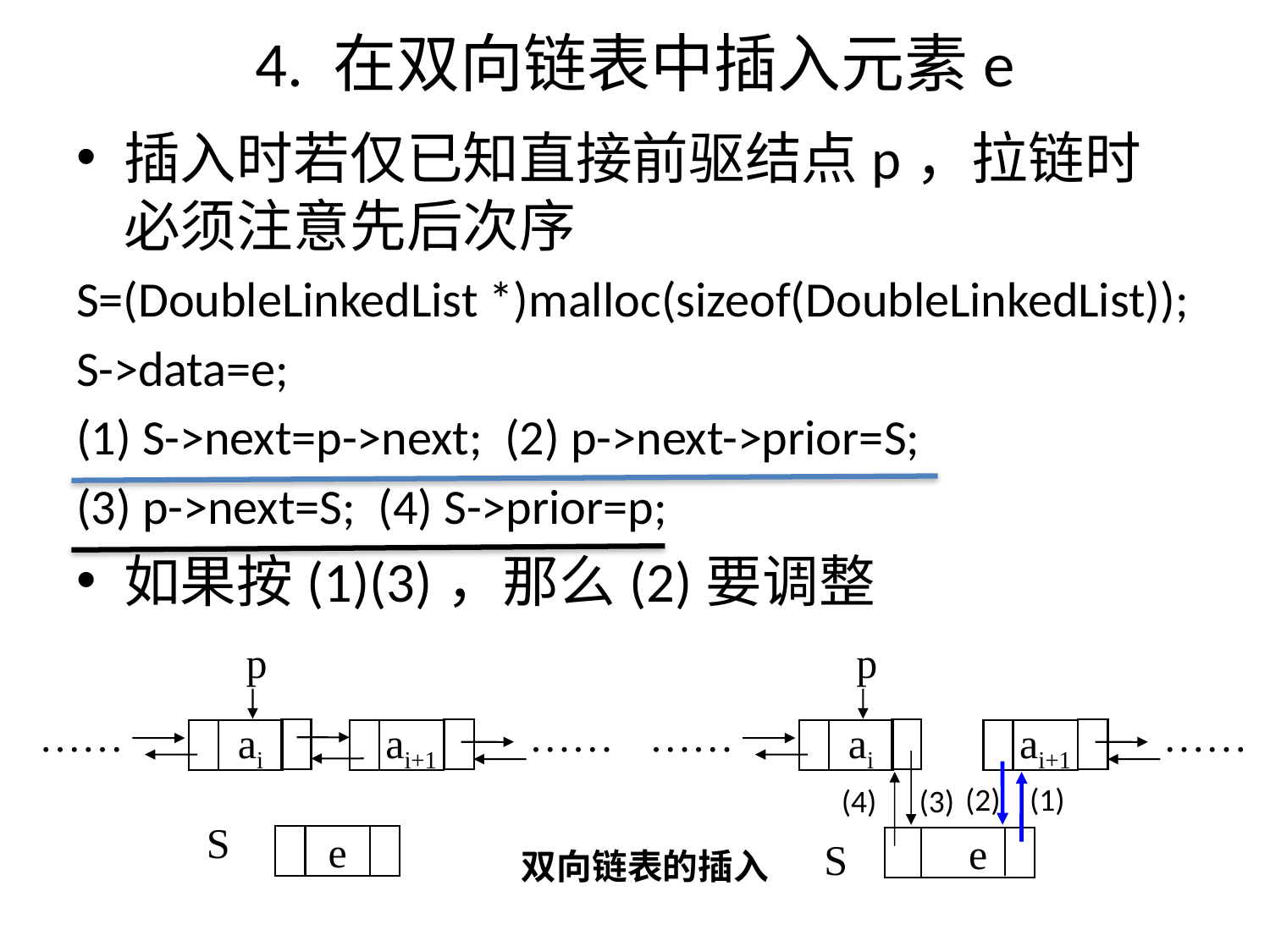

# 4. 在双向链表中插入元素e
插入时若仅已知直接前驱结点p，拉链时必须注意先后次序
S=(DoubleLinkedList *)malloc(sizeof(DoubleLinkedList));
S->data=e;
(1) S->next=p->next;  (2) p->next->prior=S;
(3) p->next=S;  (4) S->prior=p;
如果按(1)(3)，那么(2)要调整
p

……
……

ai

ai+1

p

……
……

ai

ai+1

(2)
(1)
(4)
(3)
S
e

e
S
双向链表的插入